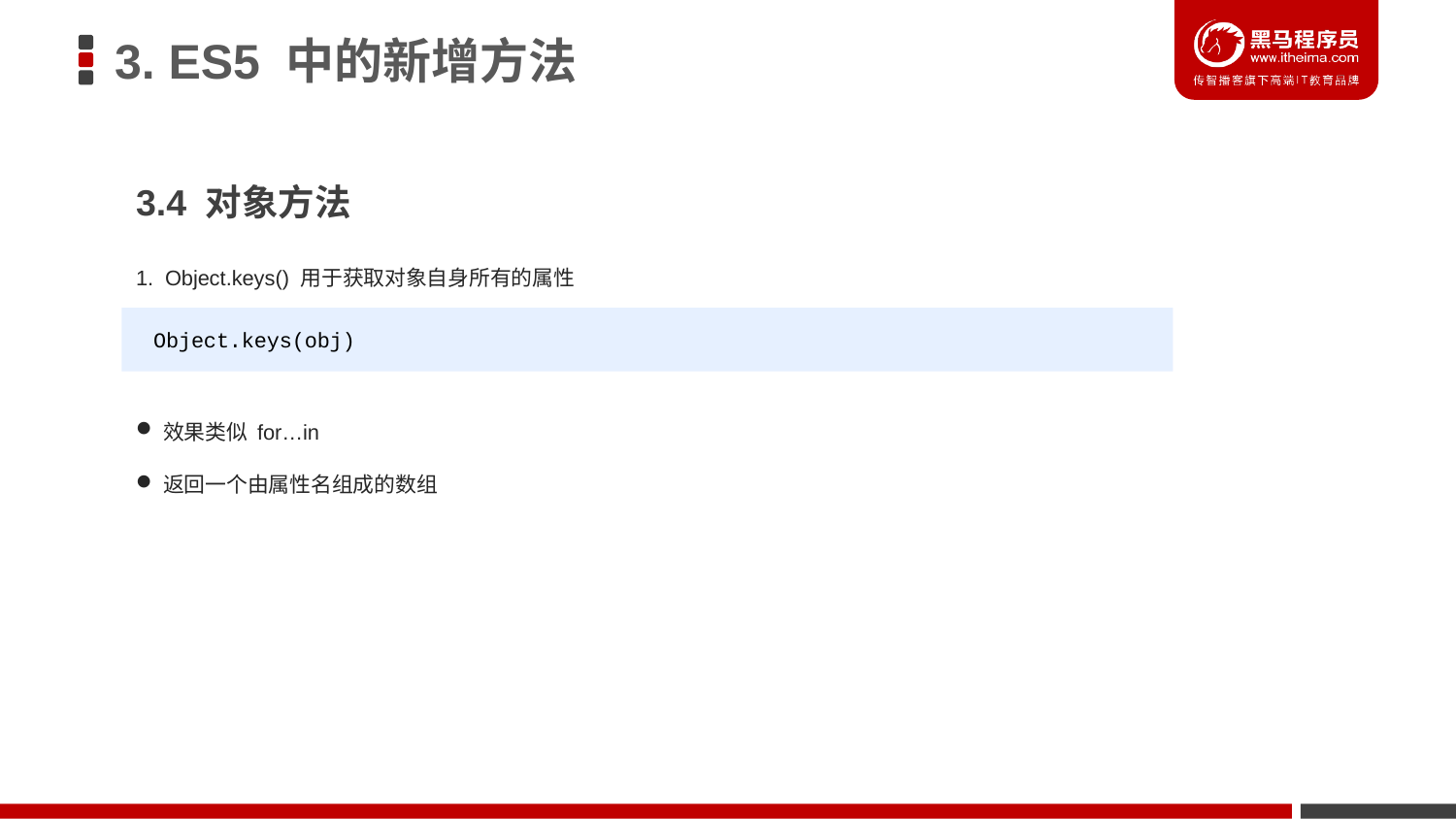

# 3. ES5 中的新增方法
3.4 对象方法
1.  Object.keys() 用于获取对象自身所有的属性
Object.keys(obj)

效果类似 for…in
返回一个由属性名组成的数组